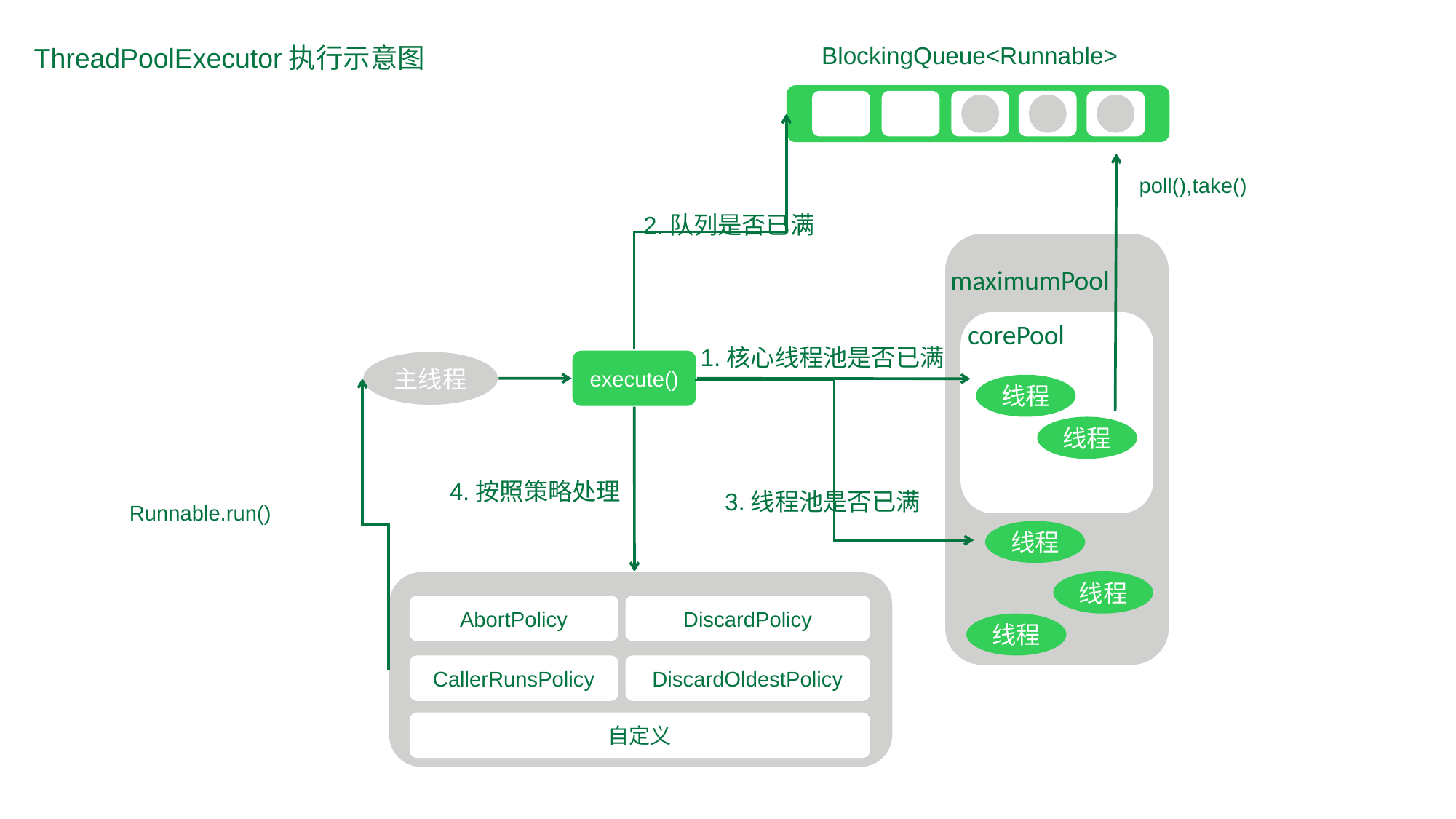

ThreadPoolExecutor执行示意图

BlockingQueue<Runnable>

poll(),take()
2.队列是否已满

maximumPool
corePool

线程
线程
线程
线程
线程
1.核心线程池是否已满
execute()
主线程
4.按照策略处理
3.线程池是否已满
Runnable.run()

AbortPolicy
DiscardPolicy
CallerRunsPolicy
DiscardOldestPolicy
自定义